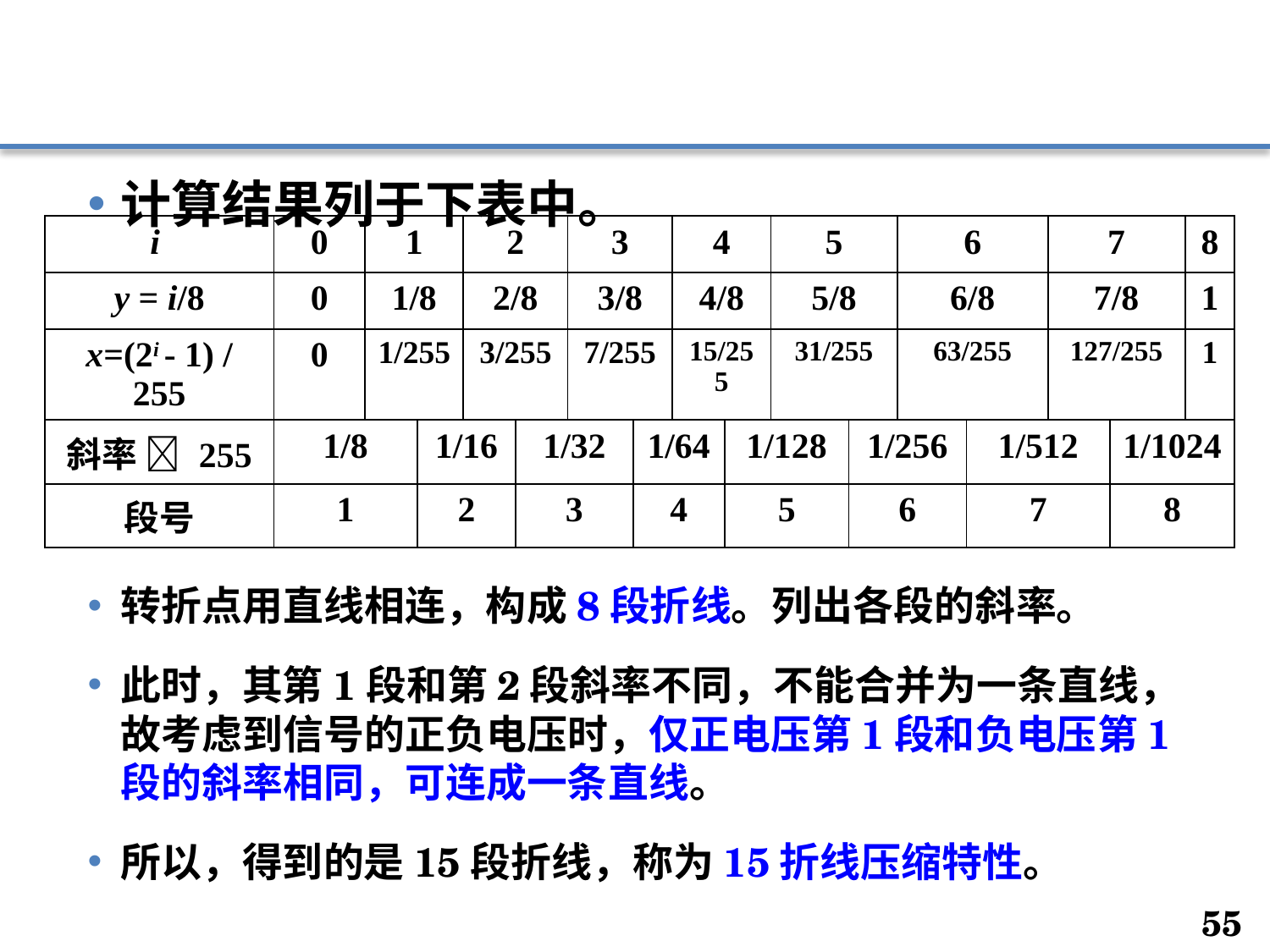

#
计算结果列于下表中。

转折点用直线相连，构成8段折线。列出各段的斜率。
此时，其第1段和第2段斜率不同，不能合并为一条直线，故考虑到信号的正负电压时，仅正电压第1段和负电压第1段的斜率相同，可连成一条直线。
所以，得到的是15段折线，称为15折线压缩特性。
| i | 0 | 1 |  | 2 |  | 3 |  | 4 |  | 5 |  | 6 |  | 7 |  | 8 |
| --- | --- | --- | --- | --- | --- | --- | --- | --- | --- | --- | --- | --- | --- | --- | --- | --- |
| y = i/8 | 0 | 1/8 |  | 2/8 |  | 3/8 |  | 4/8 |  | 5/8 |  | 6/8 |  | 7/8 |  | 1 |
| x=(2i - 1) / 255 | 0 | 1/255 |  | 3/255 |  | 7/255 |  | 15/255 |  | 31/255 |  | 63/255 |  | 127/255 |  | 1 |
| 斜率 × 255 | 1/8 |  | 1/16 |  | 1/32 |  | 1/64 |  | 1/128 |  | 1/256 |  | 1/512 |  | 1/1024 |  |
| 段号 | 1 |  | 2 |  | 3 |  | 4 |  | 5 |  | 6 |  | 7 |  | 8 |  |
55